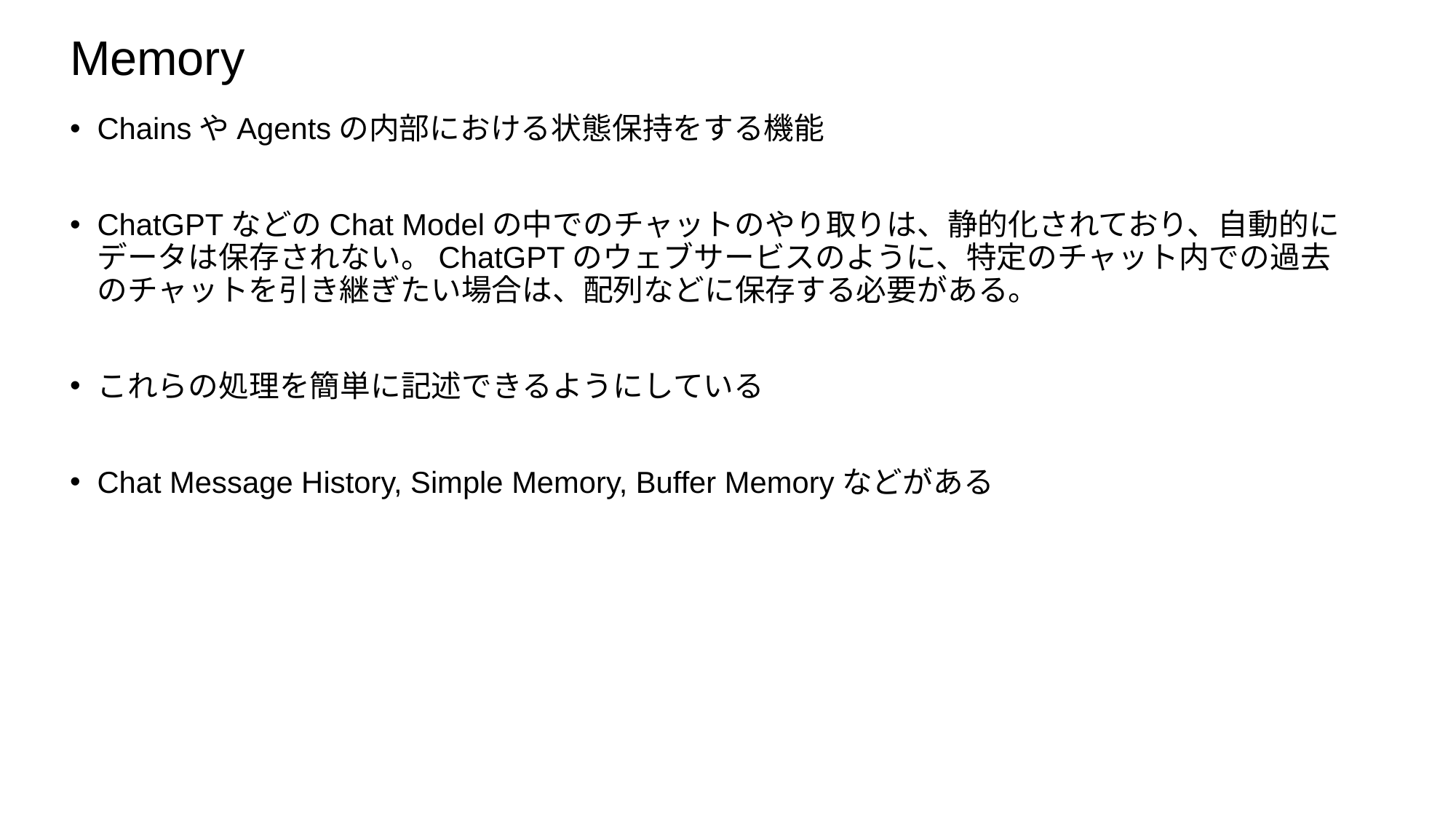

# Memory
ChainsやAgentsの内部における状態保持をする機能

ChatGPTなどのChat Modelの中でのチャットのやり取りは、静的化されており、自動的にデータは保存されない。ChatGPTのウェブサービスのように、特定のチャット内での過去のチャットを引き継ぎたい場合は、配列などに保存する必要がある。

これらの処理を簡単に記述できるようにしている

Chat Message History, Simple Memory, Buffer Memoryなどがある